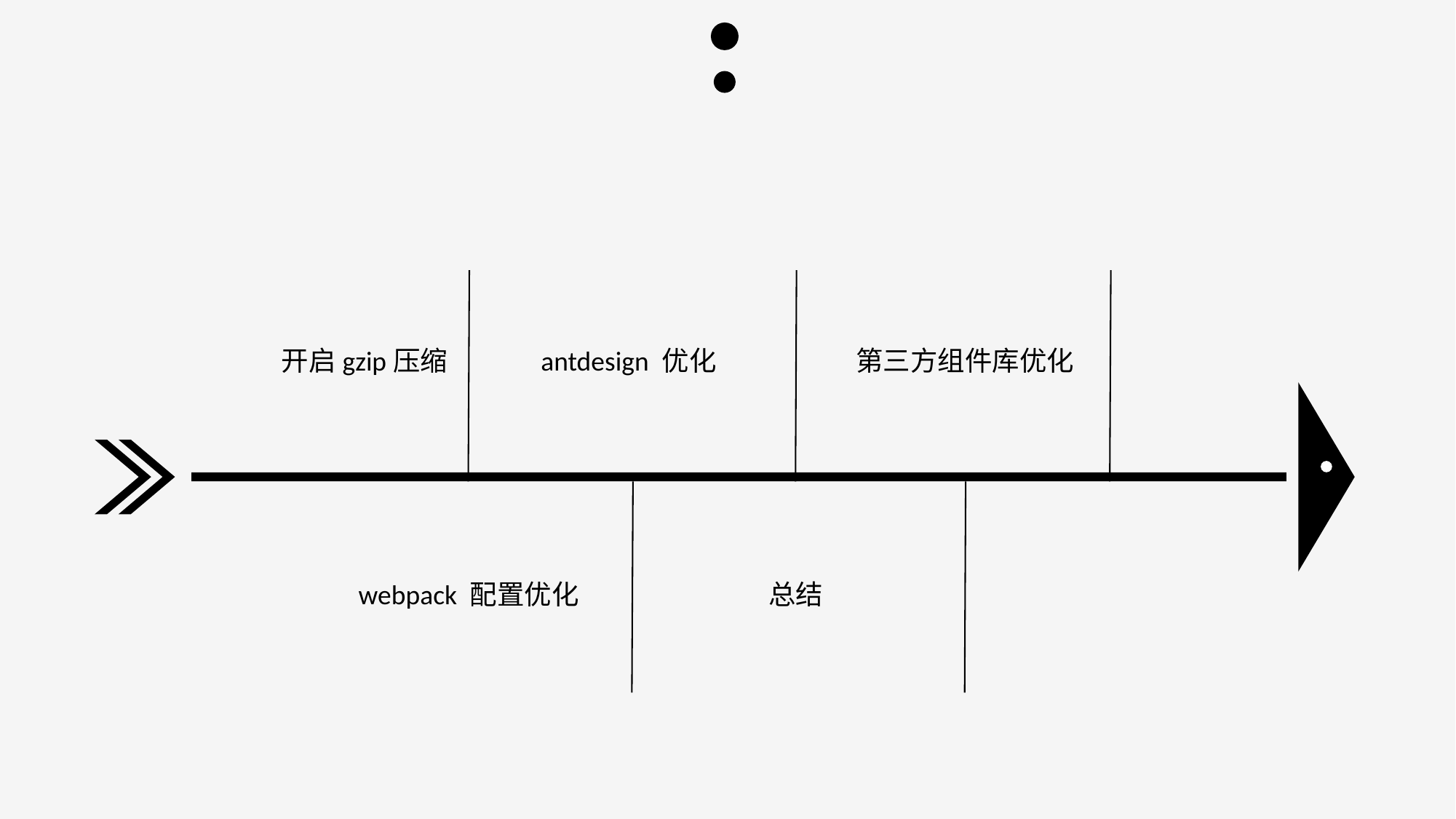

开启gzip压缩
antdesign 优化
第三方组件库优化

webpack 配置优化
总结